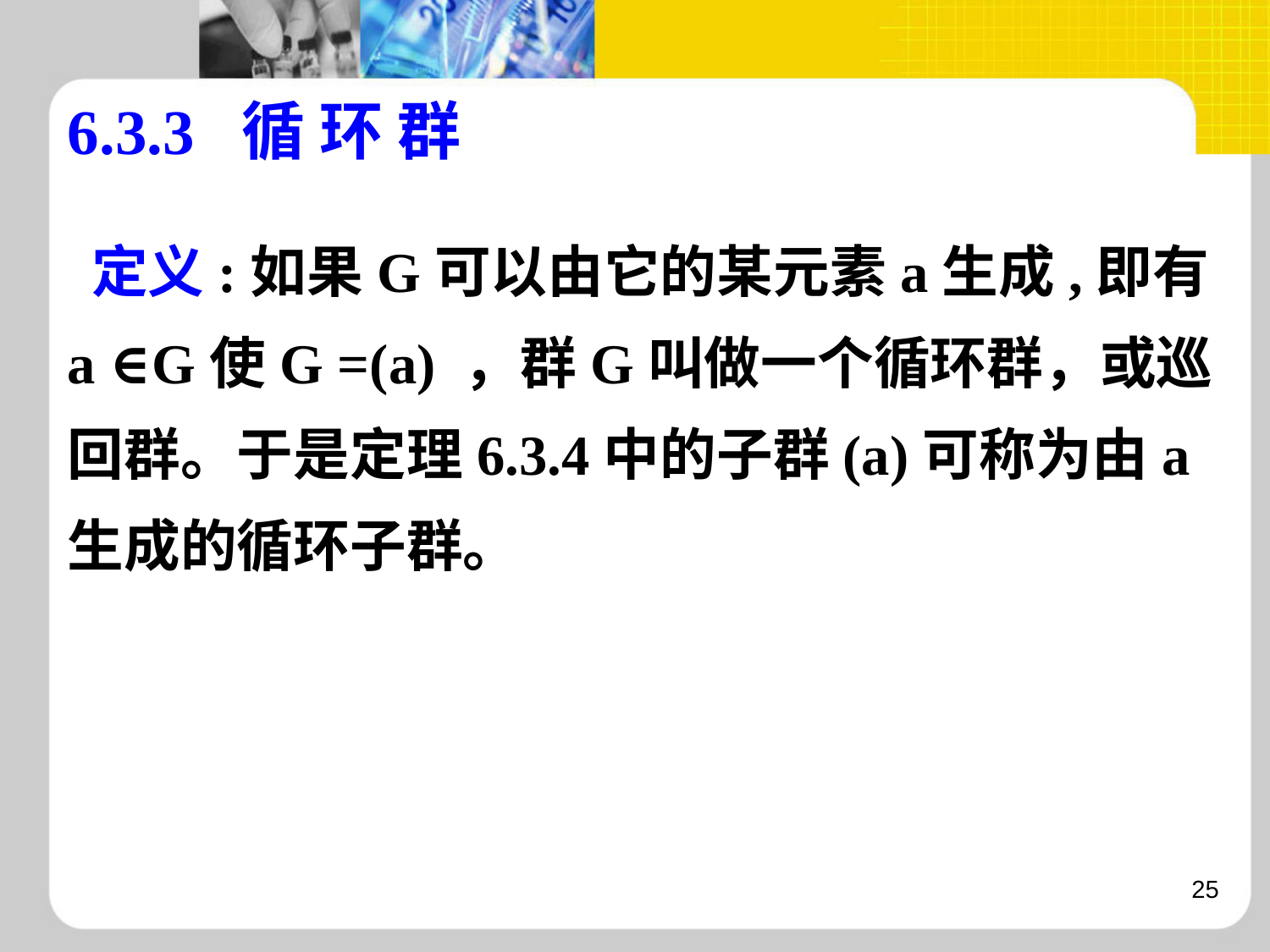

# 6.3.3  循 环 群
 定义:如果G可以由它的某元素a生成,即有a ∈G使G =(a) ，群G叫做一个循环群，或巡回群。于是定理6.3.4中的子群(a)可称为由a生成的循环子群。

25